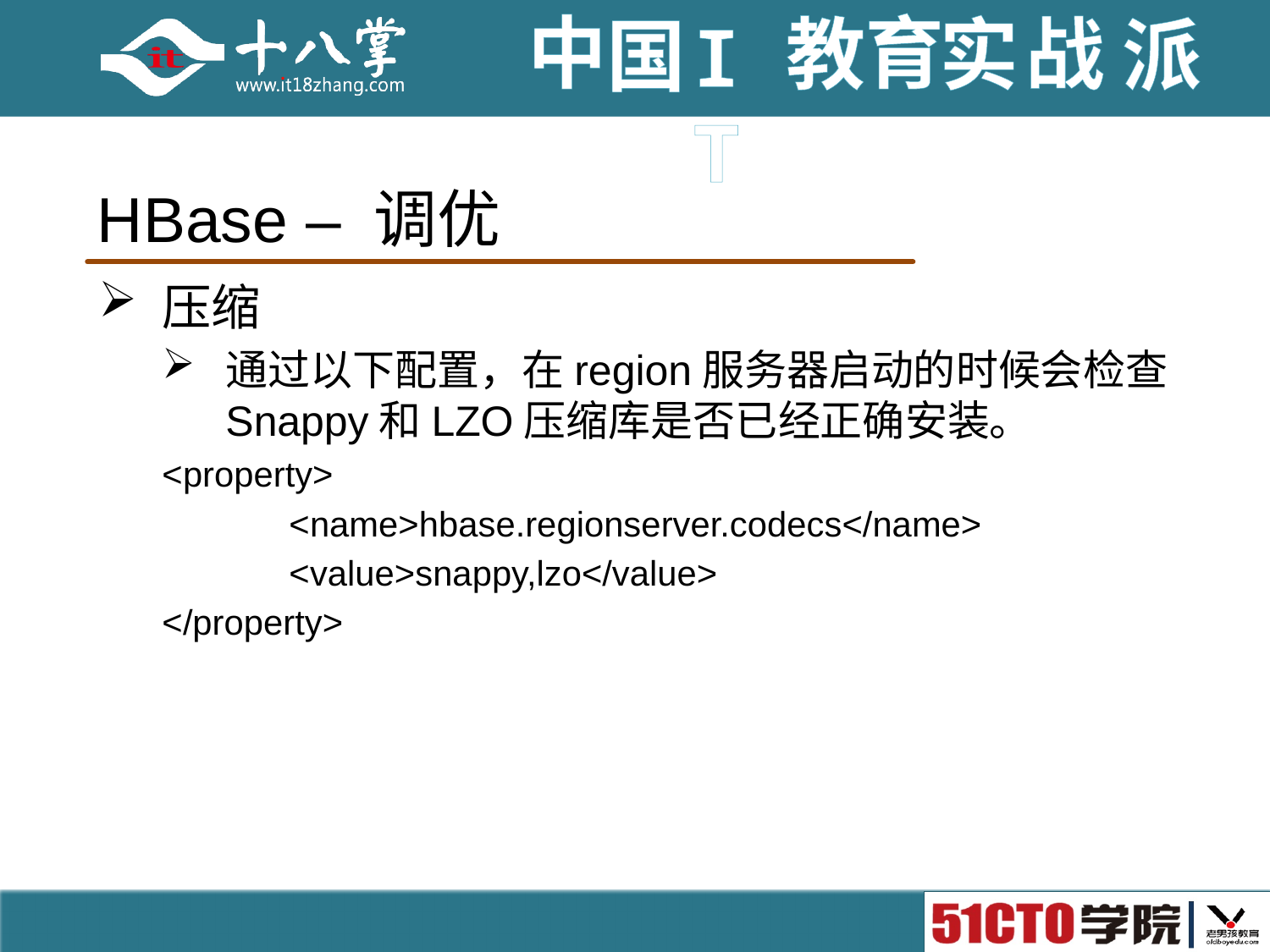

# HBase – 调优
压缩
通过以下配置，在region服务器启动的时候会检查Snappy和LZO压缩库是否已经正确安装。
<property>
	<name>hbase.regionserver.codecs</name>
	<value>snappy,lzo</value>
</property>